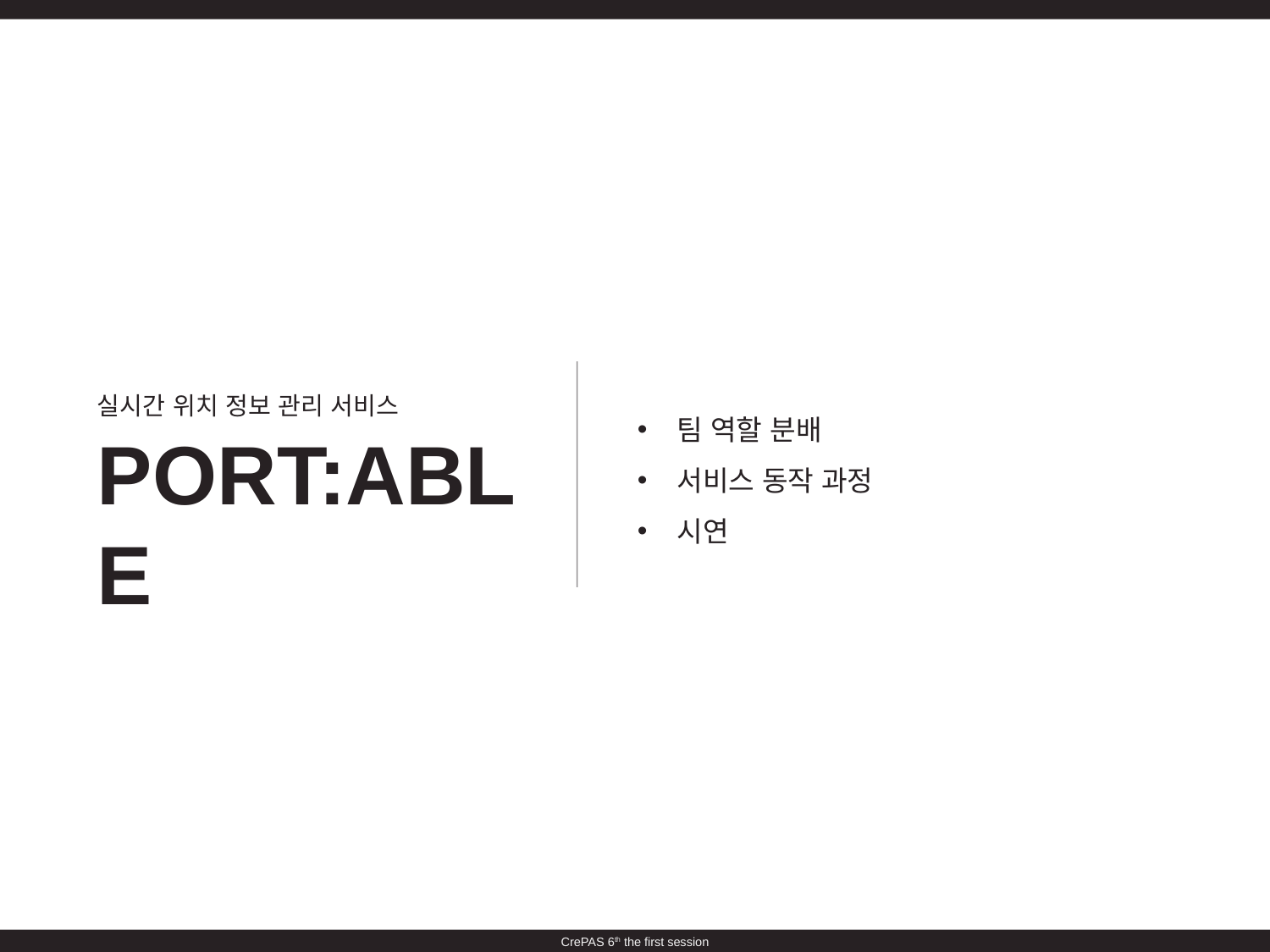

실시간 위치 정보 관리 서비스
팀 역할 분배
서비스 동작 과정
시연
PORT:ABLE
CrePAS 6th the first session